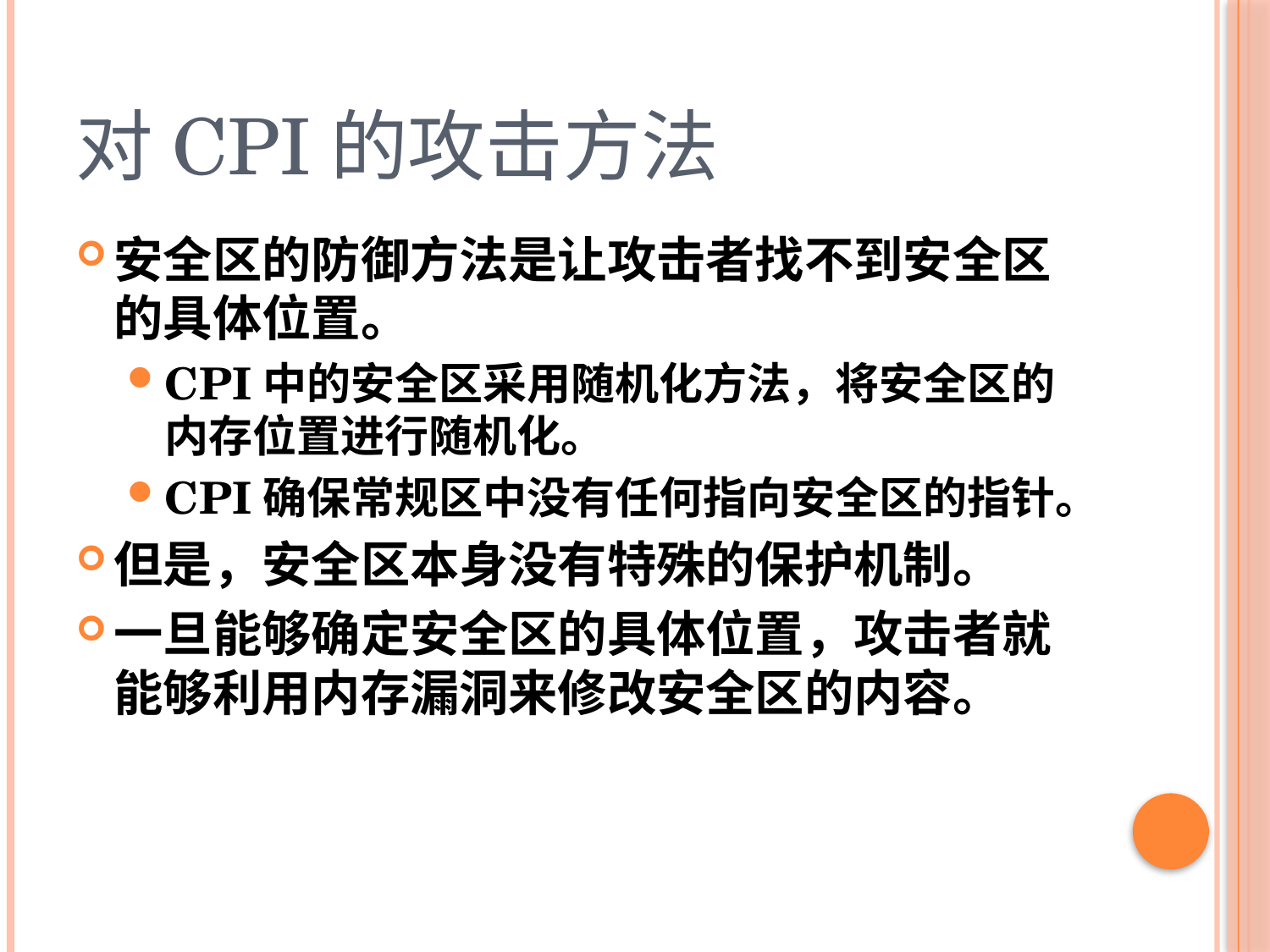

# 对CPI的攻击方法
安全区的防御方法是让攻击者找不到安全区的具体位置。
CPI中的安全区采用随机化方法，将安全区的内存位置进行随机化。
CPI确保常规区中没有任何指向安全区的指针。
但是，安全区本身没有特殊的保护机制。
一旦能够确定安全区的具体位置，攻击者就能够利用内存漏洞来修改安全区的内容。